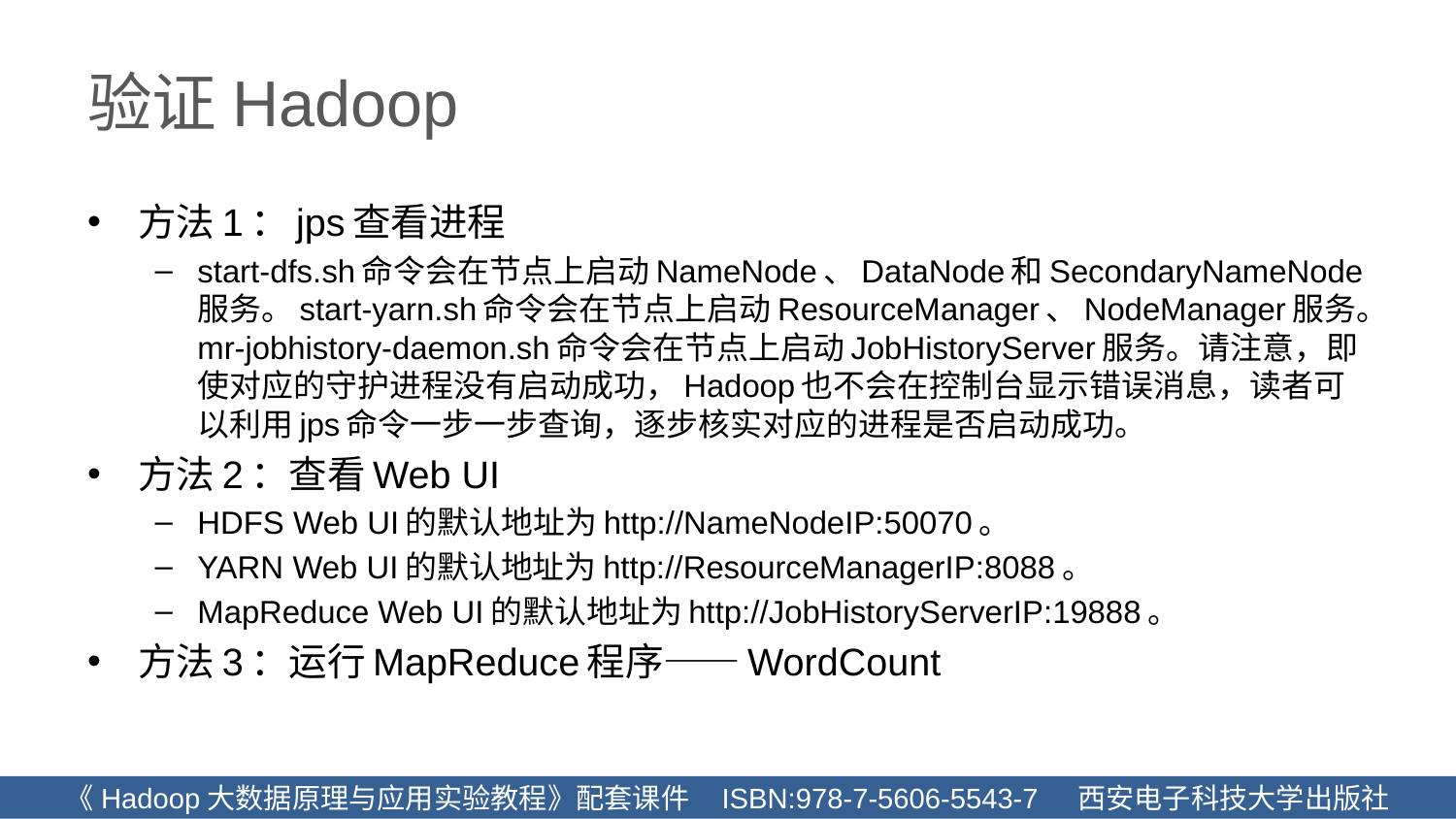

# 验证Hadoop
方法1：jps查看进程
start-dfs.sh命令会在节点上启动NameNode、DataNode和SecondaryNameNode服务。start-yarn.sh命令会在节点上启动ResourceManager、NodeManager服务。mr-jobhistory-daemon.sh命令会在节点上启动JobHistoryServer服务。请注意，即使对应的守护进程没有启动成功，Hadoop也不会在控制台显示错误消息，读者可以利用jps命令一步一步查询，逐步核实对应的进程是否启动成功。
方法2：查看Web UI
HDFS Web UI的默认地址为http://NameNodeIP:50070。
YARN Web UI的默认地址为http://ResourceManagerIP:8088。
MapReduce Web UI的默认地址为http://JobHistoryServerIP:19888。
方法3：运行MapReduce程序——WordCount